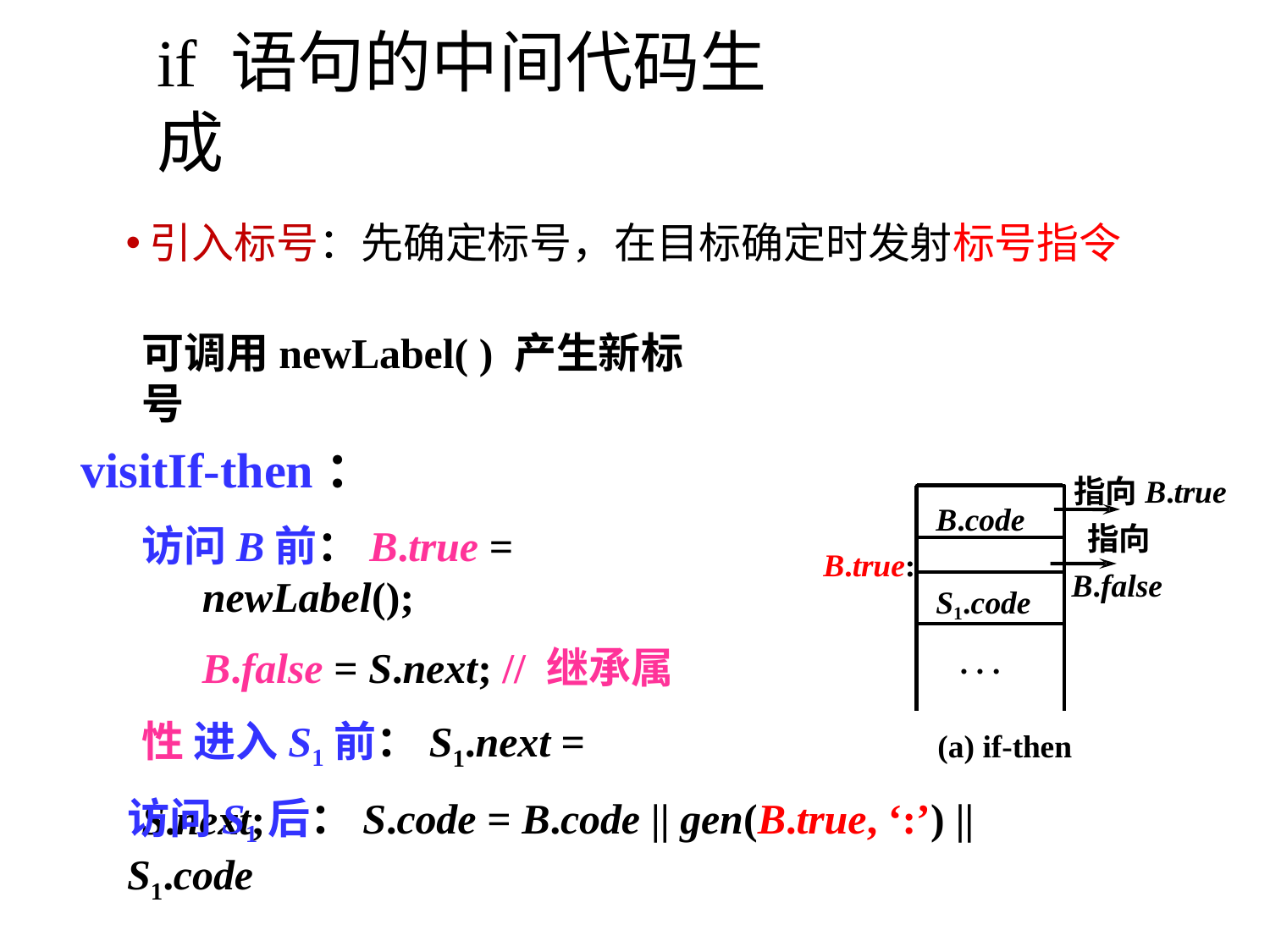

# if 语句的中间代码生成
引入标号：先确定标号，在目标确定时发射标号指令
可调用newLabel( ) 产生新标号
visitIf-then：
访问B前：B.true = newLabel();
B.false = S.next; // 继承属性 进入S1前：S1.next = S.next;
指向B.true  指向B.false

B.code

B.true:

S1.code
. . .
(a) if-then
访问S1后：S.code = B.code || gen(B.true, ‘:’) || S1.code
24